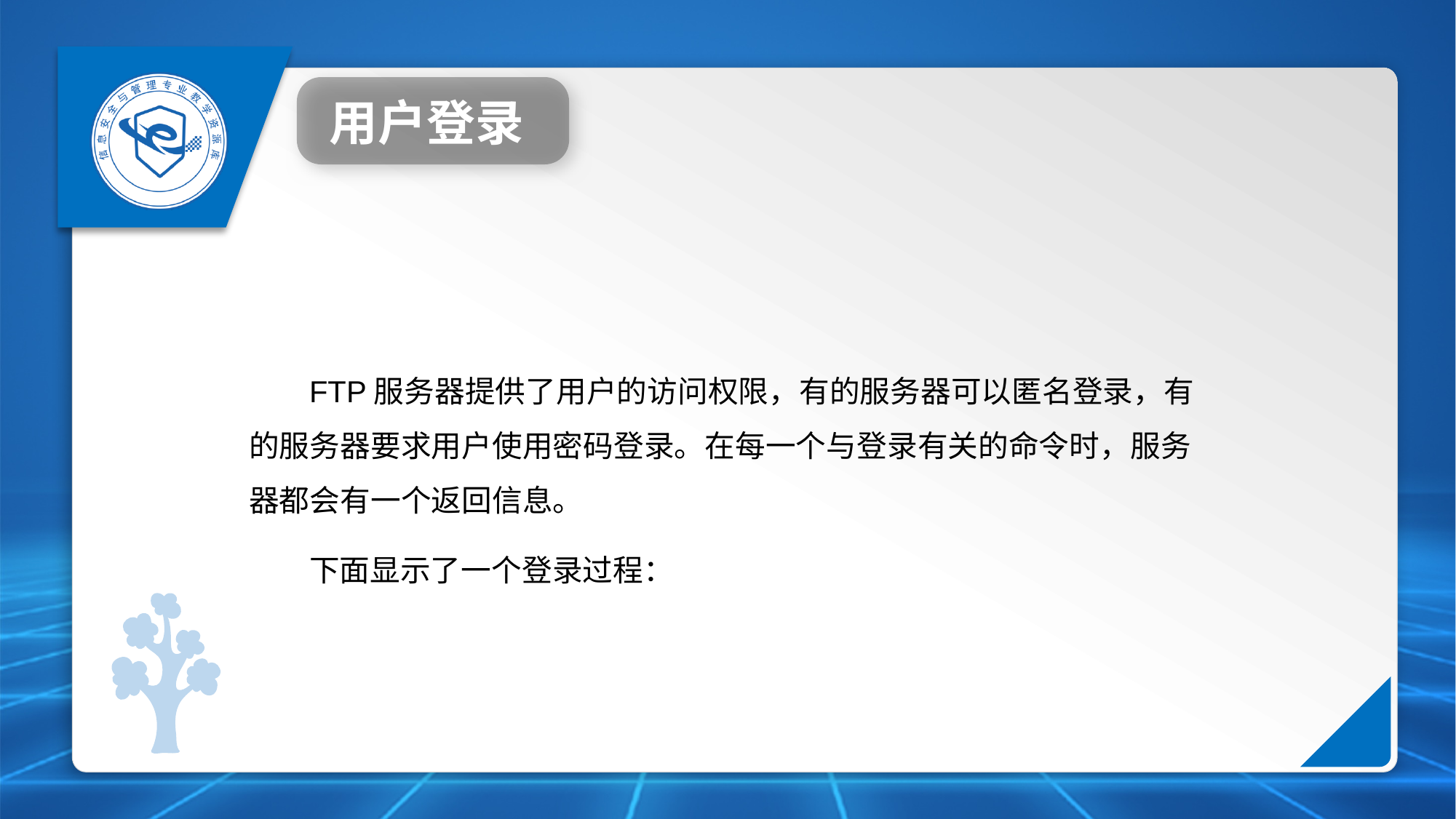

用户登录
FTP服务器提供了用户的访问权限，有的服务器可以匿名登录，有的服务器要求用户使用密码登录。在每一个与登录有关的命令时，服务器都会有一个返回信息。
下面显示了一个登录过程：